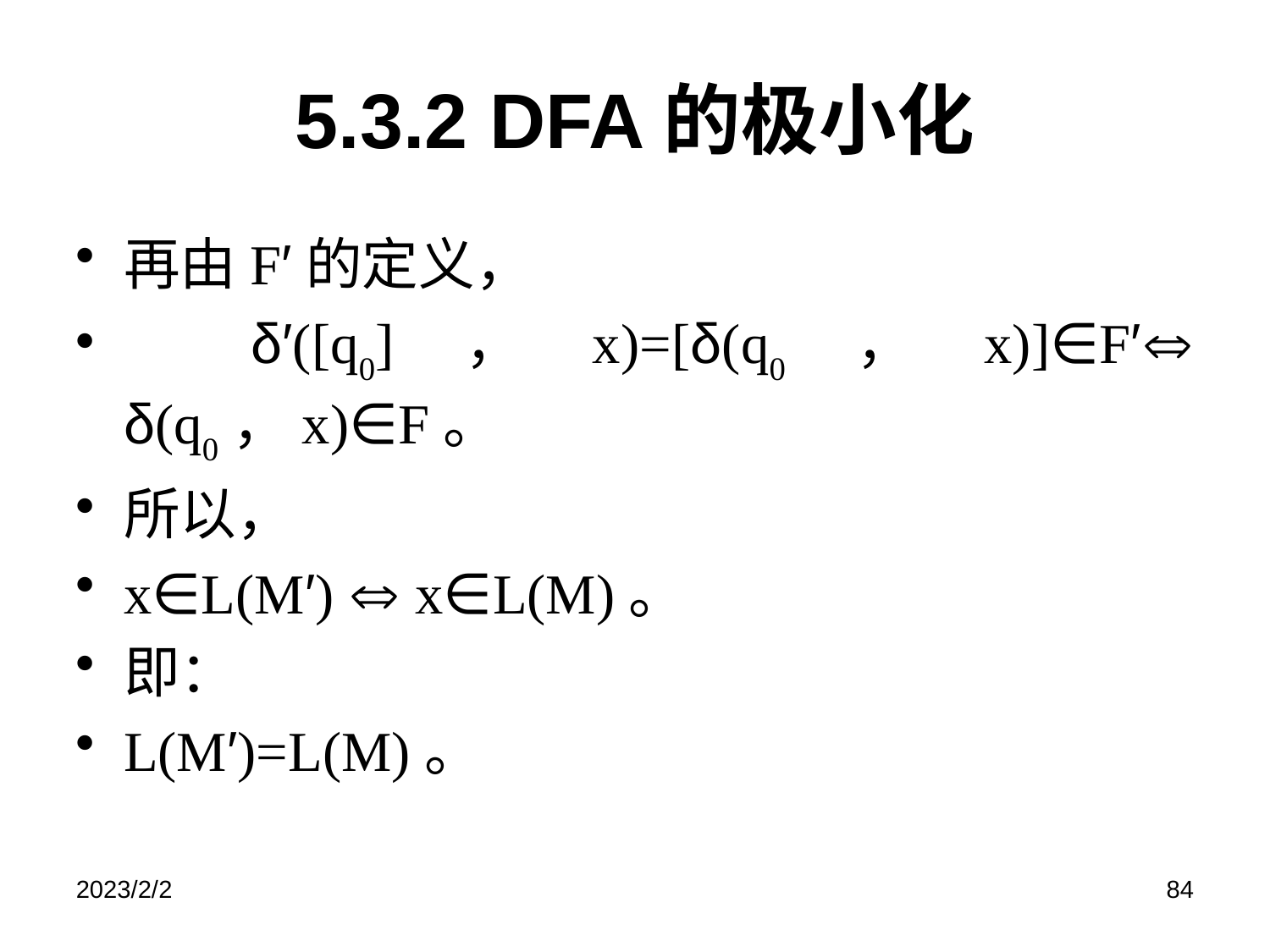

# 5.3.2 DFA的极小化
再由F′的定义，
	δ′([q0]，x)=[δ(q0，x)]∈F′⇔ δ(q0，x)∈F。
所以，
x∈L(M′) ⇔ x∈L(M)。
即：
L(M′)=L(M)。
2023/2/2
84